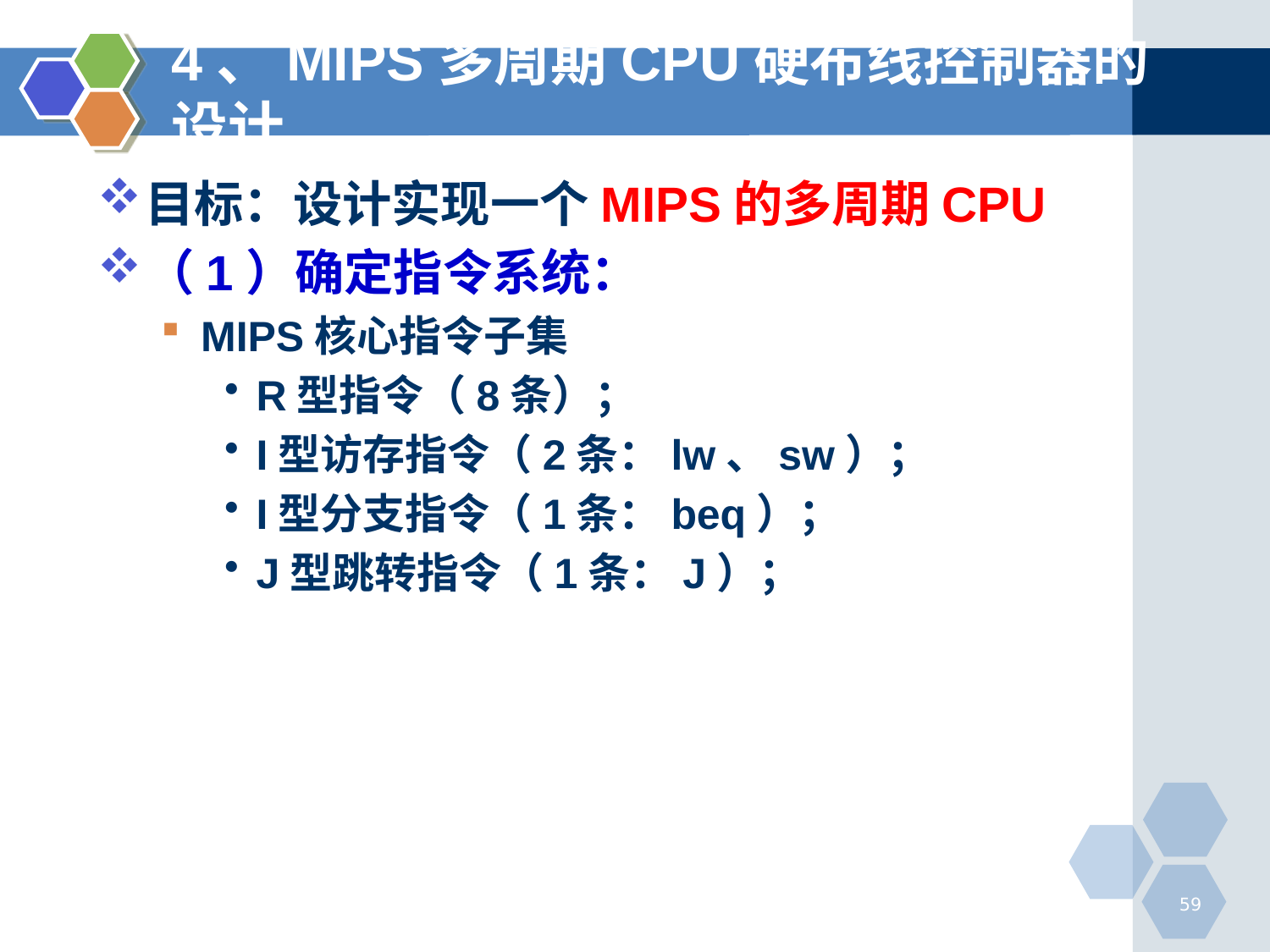

# 4、MIPS多周期CPU硬布线控制器的设计
目标：设计实现一个MIPS的多周期CPU
（1）确定指令系统：
MIPS核心指令子集
R型指令（8条）；
I型访存指令（2条：lw、sw）；
I型分支指令（1条：beq）；
J型跳转指令（1条：J）；

59